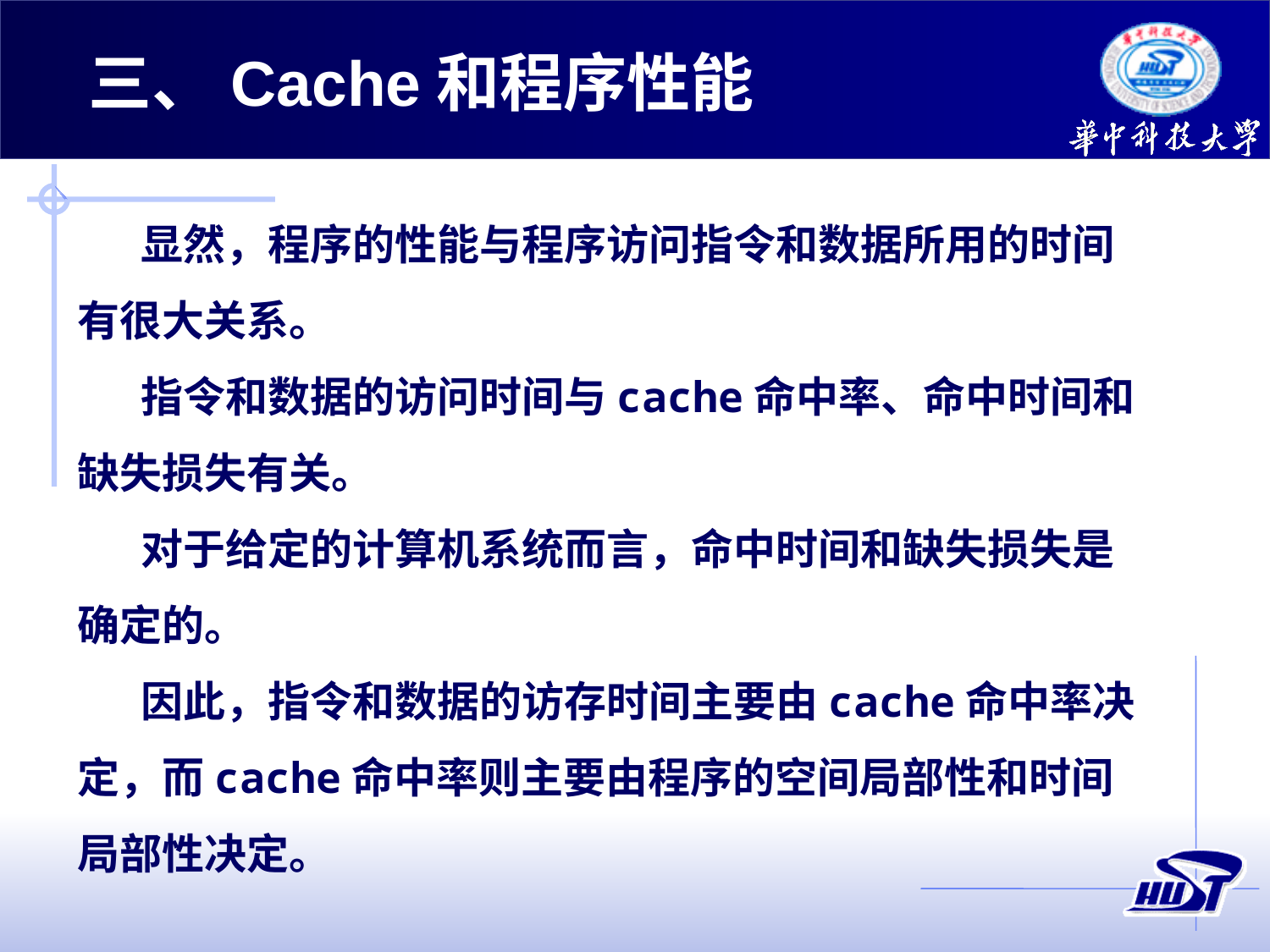

三、Cache和程序性能
显然，程序的性能与程序访问指令和数据所用的时间有很大关系。
指令和数据的访问时间与cache命中率、命中时间和缺失损失有关。
对于给定的计算机系统而言，命中时间和缺失损失是确定的。
因此，指令和数据的访存时间主要由cache命中率决定，而cache命中率则主要由程序的空间局部性和时间局部性决定。